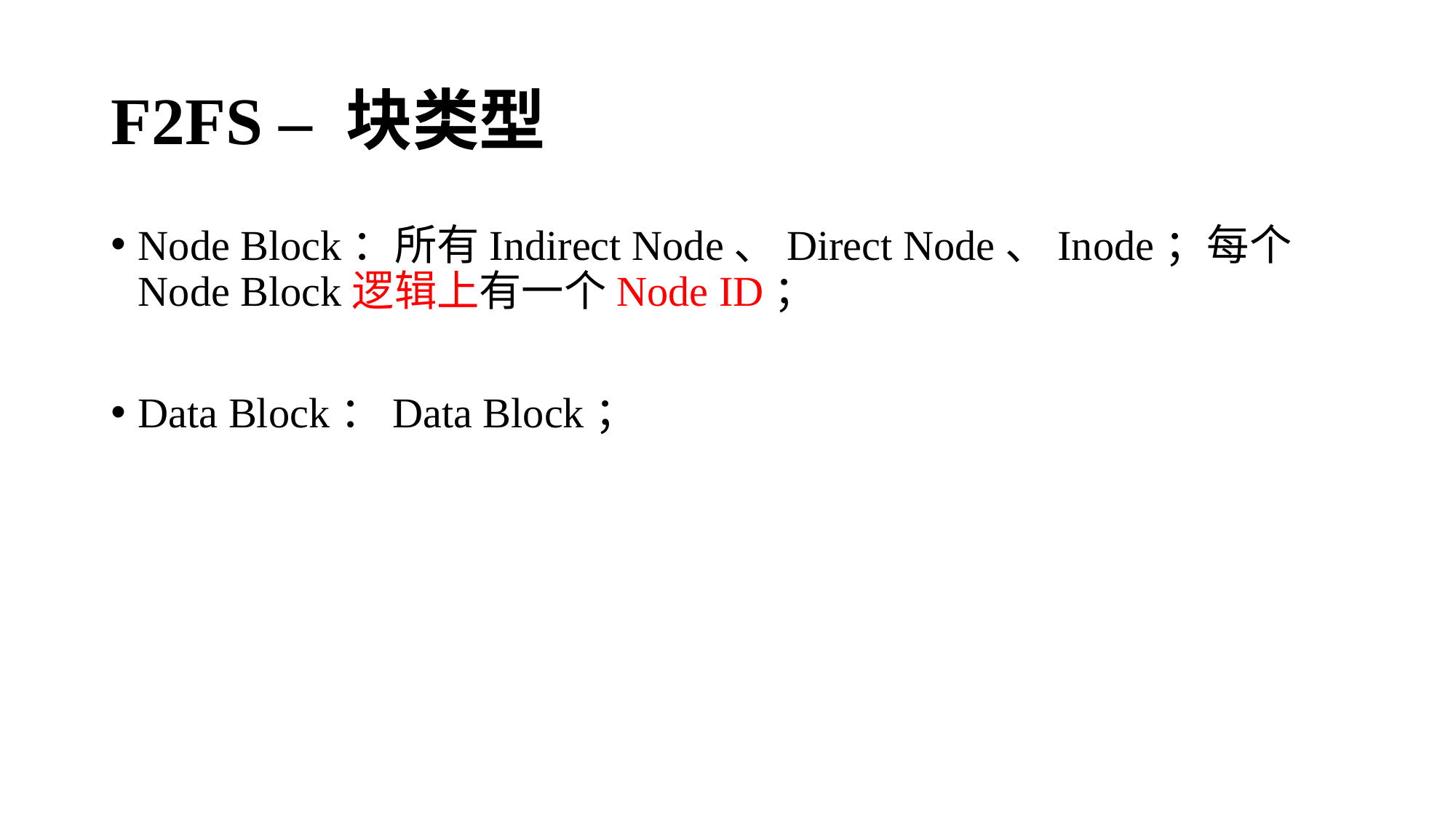

# F2FS – 块类型
Node Block：所有Indirect Node、Direct Node、Inode；每个Node Block逻辑上有一个Node ID；

Data Block：Data Block；